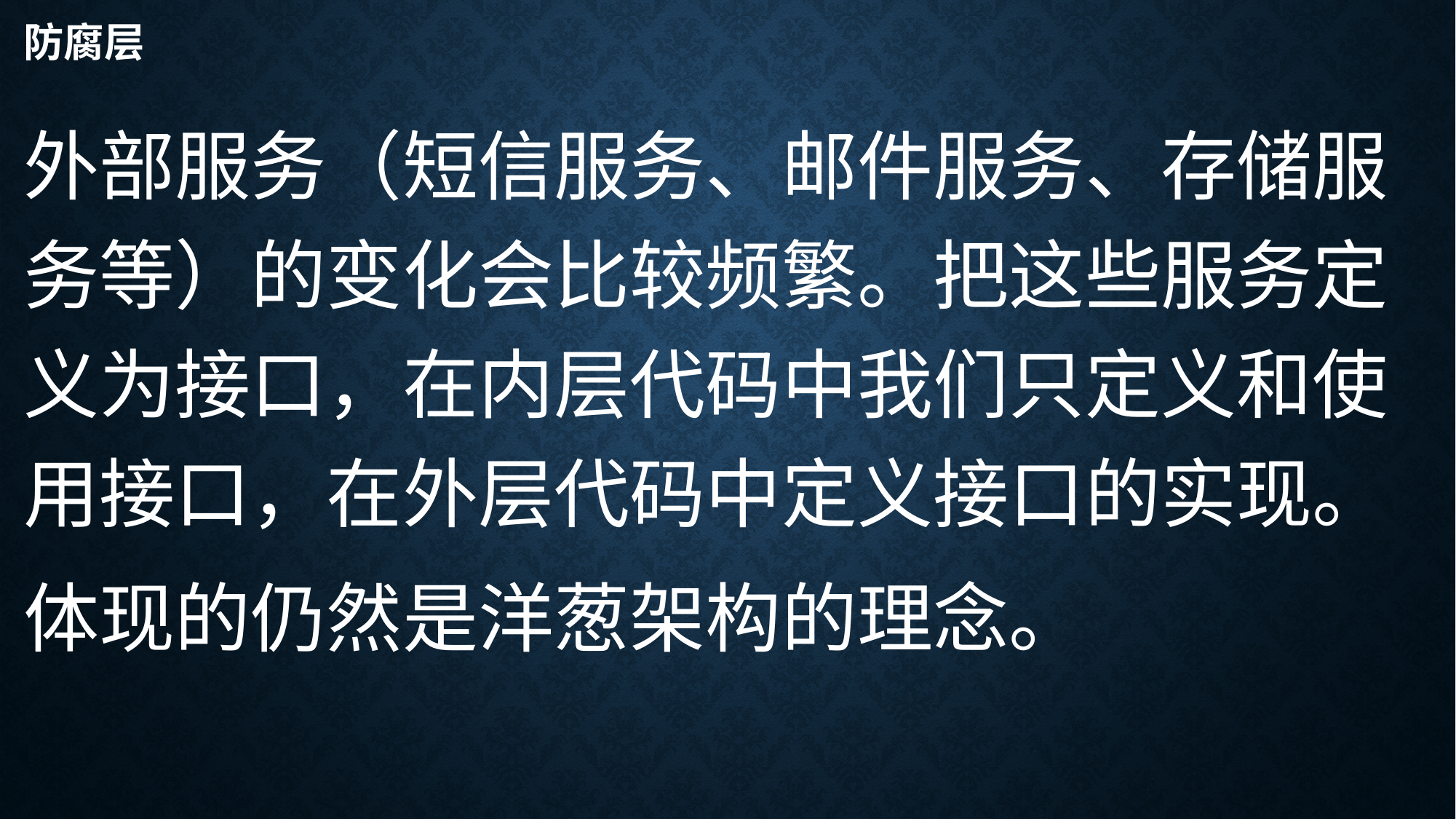

# 防腐层
外部服务（短信服务、邮件服务、存储服务等）的变化会比较频繁。把这些服务定义为接口，在内层代码中我们只定义和使用接口，在外层代码中定义接口的实现。
体现的仍然是洋葱架构的理念。